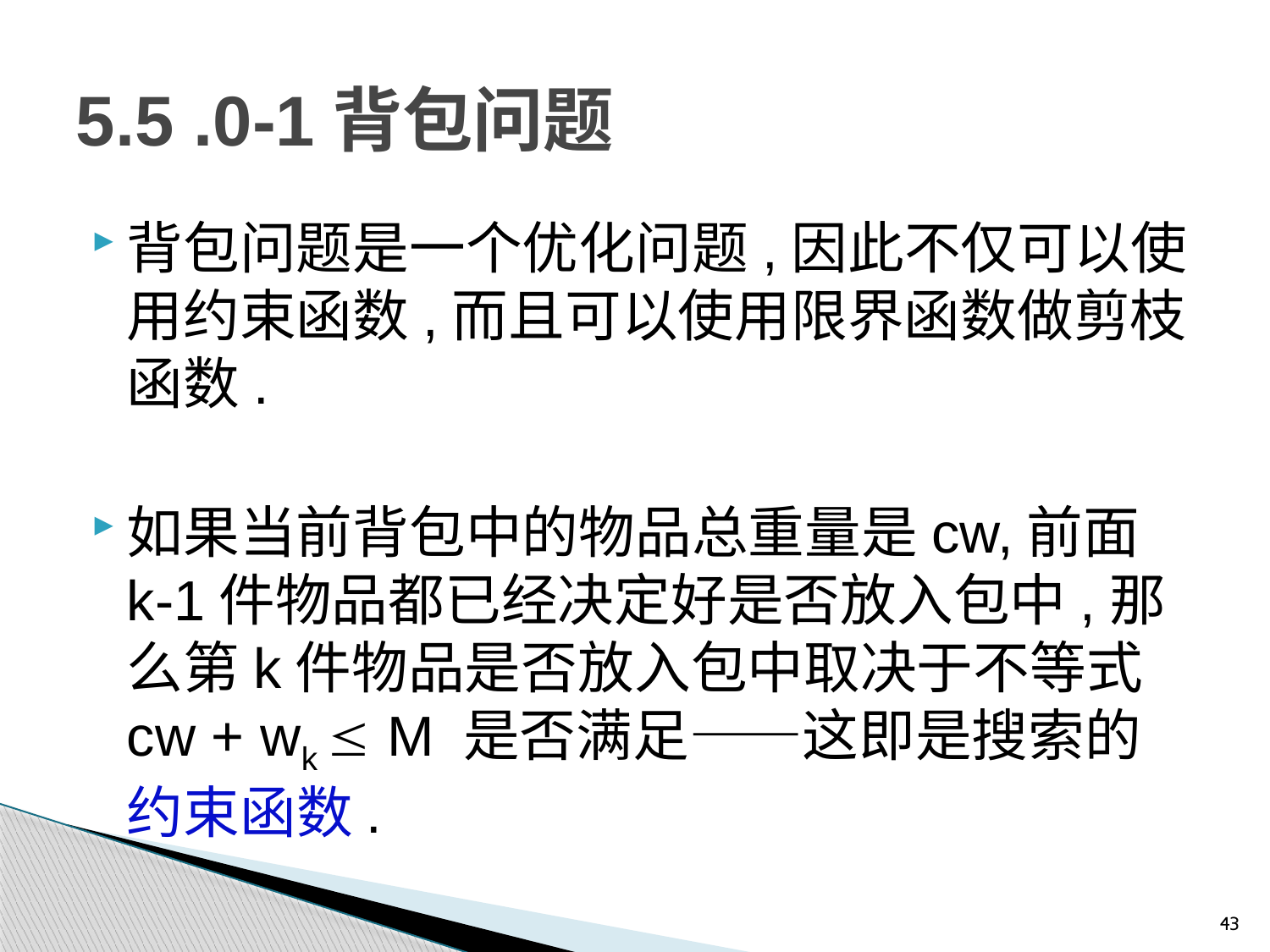

# 5.5 .0-1背包问题
背包问题是一个优化问题,因此不仅可以使用约束函数,而且可以使用限界函数做剪枝函数.

如果当前背包中的物品总重量是cw,前面k-1件物品都已经决定好是否放入包中,那么第k件物品是否放入包中取决于不等式cw + wk ≤ M 是否满足——这即是搜索的约束函数.
43